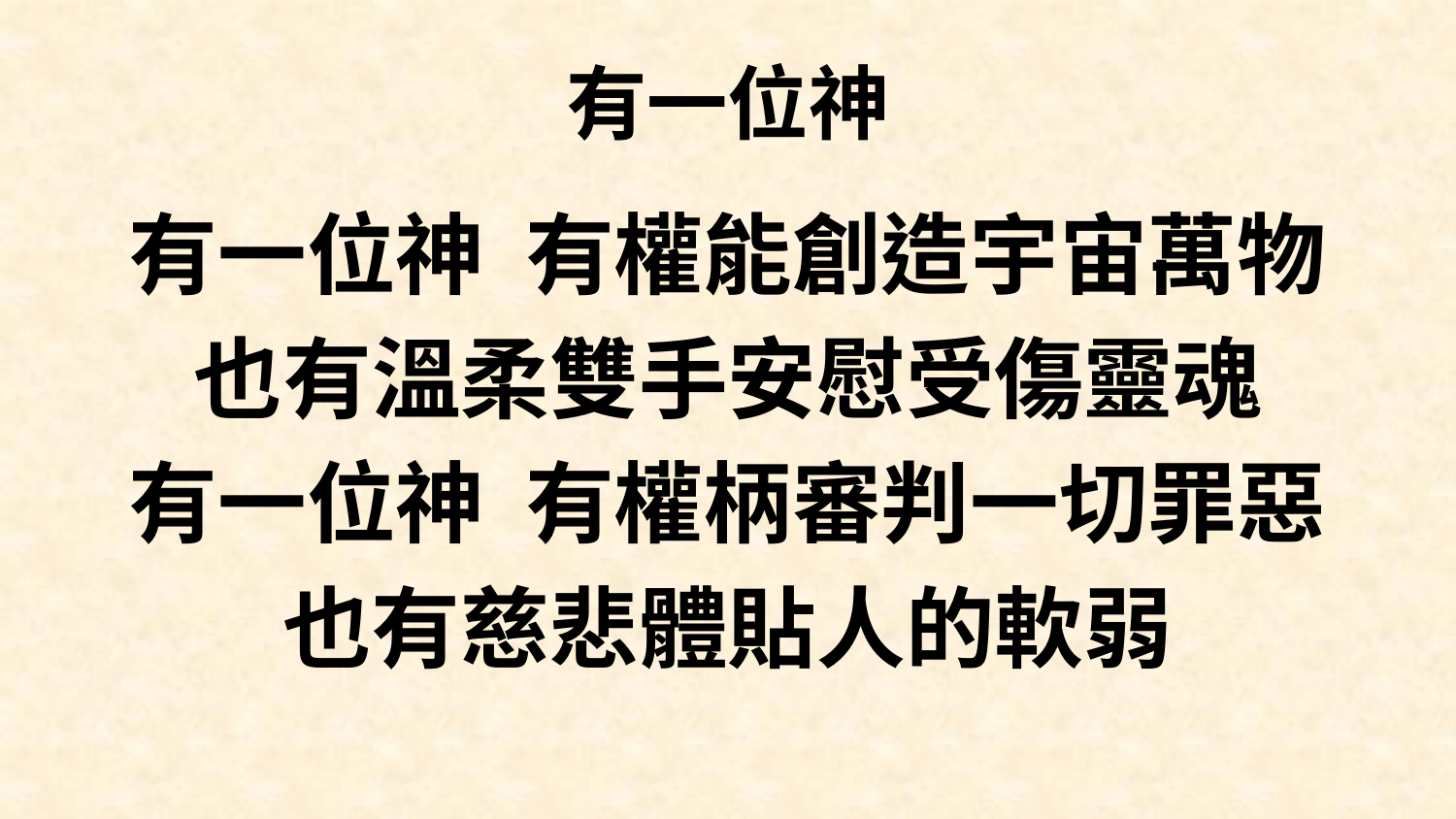

# 有一位神
有一位神  有權能創造宇宙萬物
也有溫柔雙手安慰受傷靈魂
有一位神  有權柄審判一切罪惡
也有慈悲體貼人的軟弱